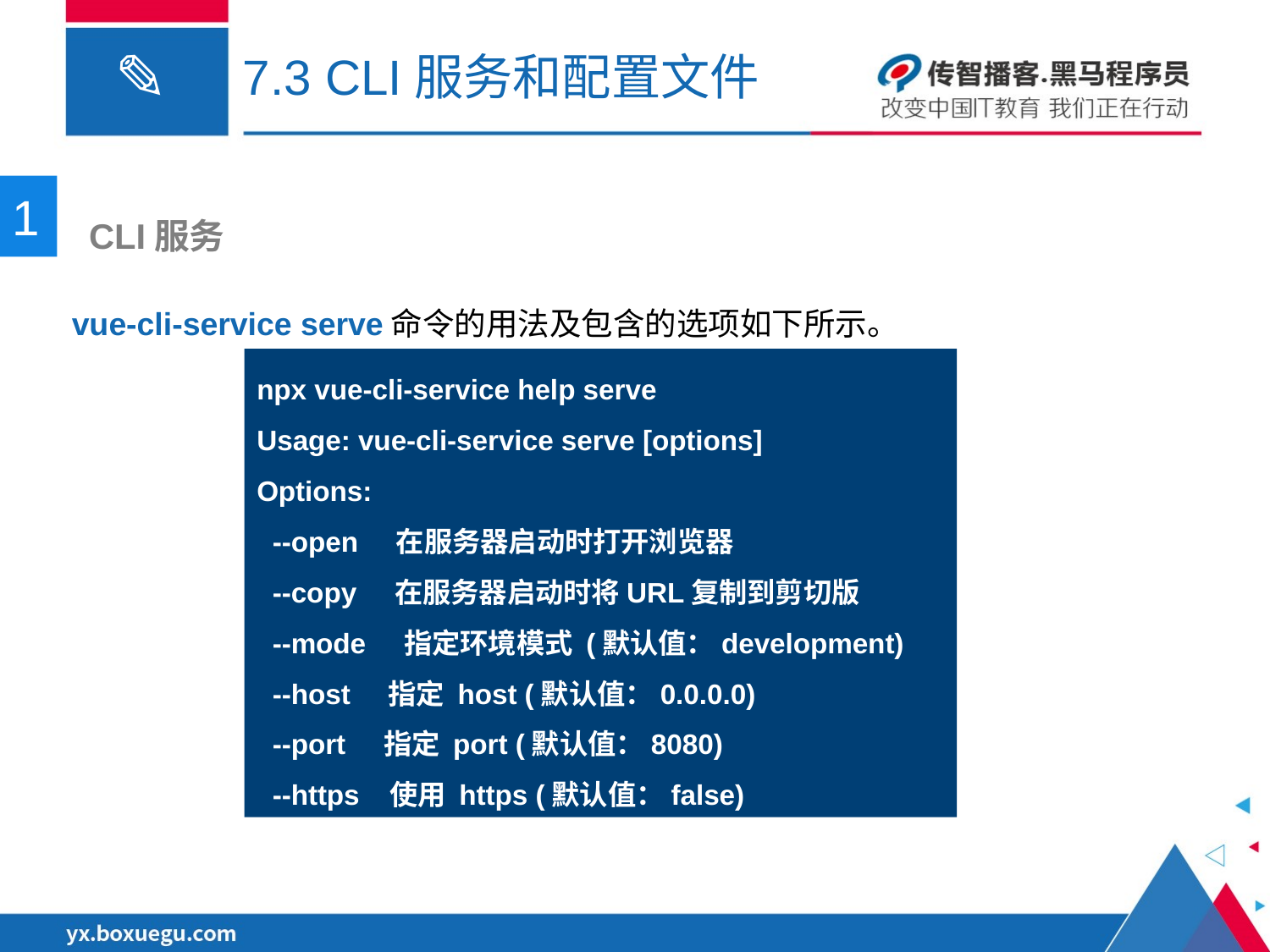

# 7.3 CLI服务和配置文件

1
  CLI服务
vue-cli-service serve命令的用法及包含的选项如下所示。
npx vue-cli-service help serve
Usage: vue-cli-service serve [options]
Options:
  --open    在服务器启动时打开浏览器
  --copy    在服务器启动时将URL复制到剪切版
  --mode    指定环境模式 (默认值：development)
  --host    指定 host (默认值：0.0.0.0)
  --port    指定 port (默认值：8080)
  --https   使用 https (默认值：false)